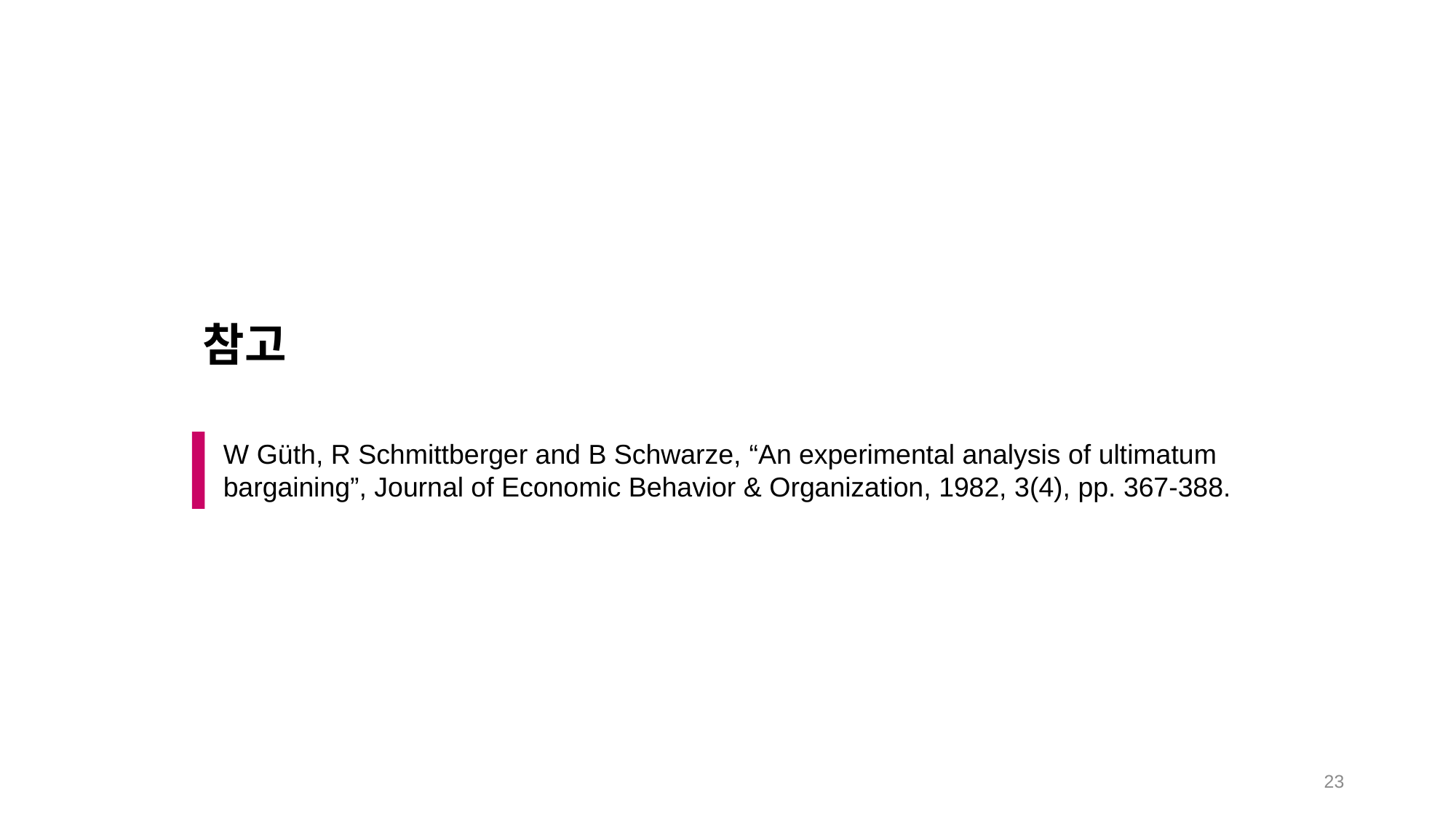

참고

 W Güth, R Schmittberger and B Schwarze, “An experimental analysis of ultimatum
 bargaining”, Journal of Economic Behavior & Organization, 1982, 3(4), pp. 367-388.
23